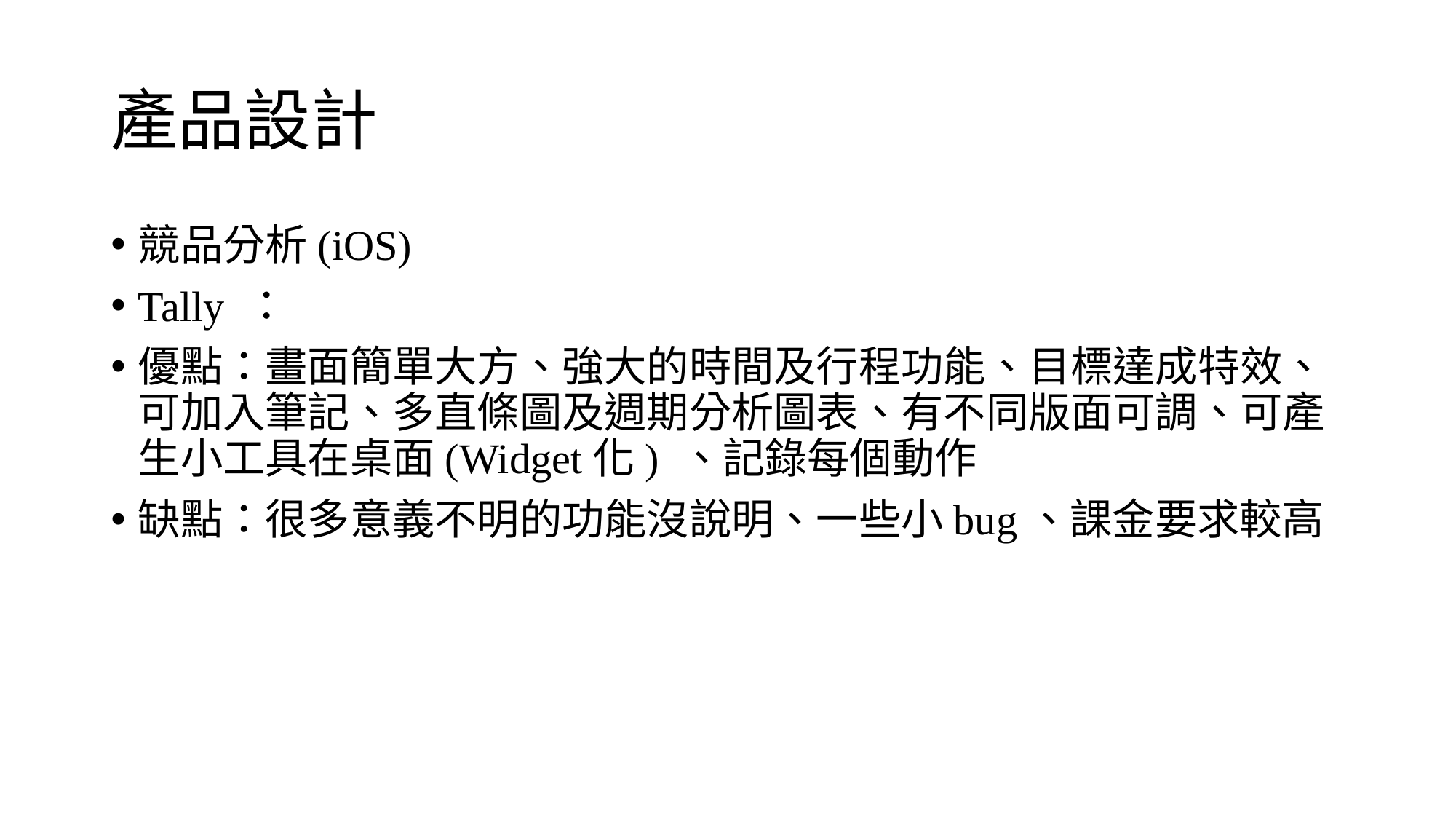

# 產品設計
競品分析(iOS)
Tally ：
優點：畫面簡單大方、強大的時間及行程功能、目標達成特效、可加入筆記、多直條圖及週期分析圖表、有不同版面可調、可產生小工具在桌面(Widget化) 、記錄每個動作
缺點：很多意義不明的功能沒說明、一些小bug、課金要求較高